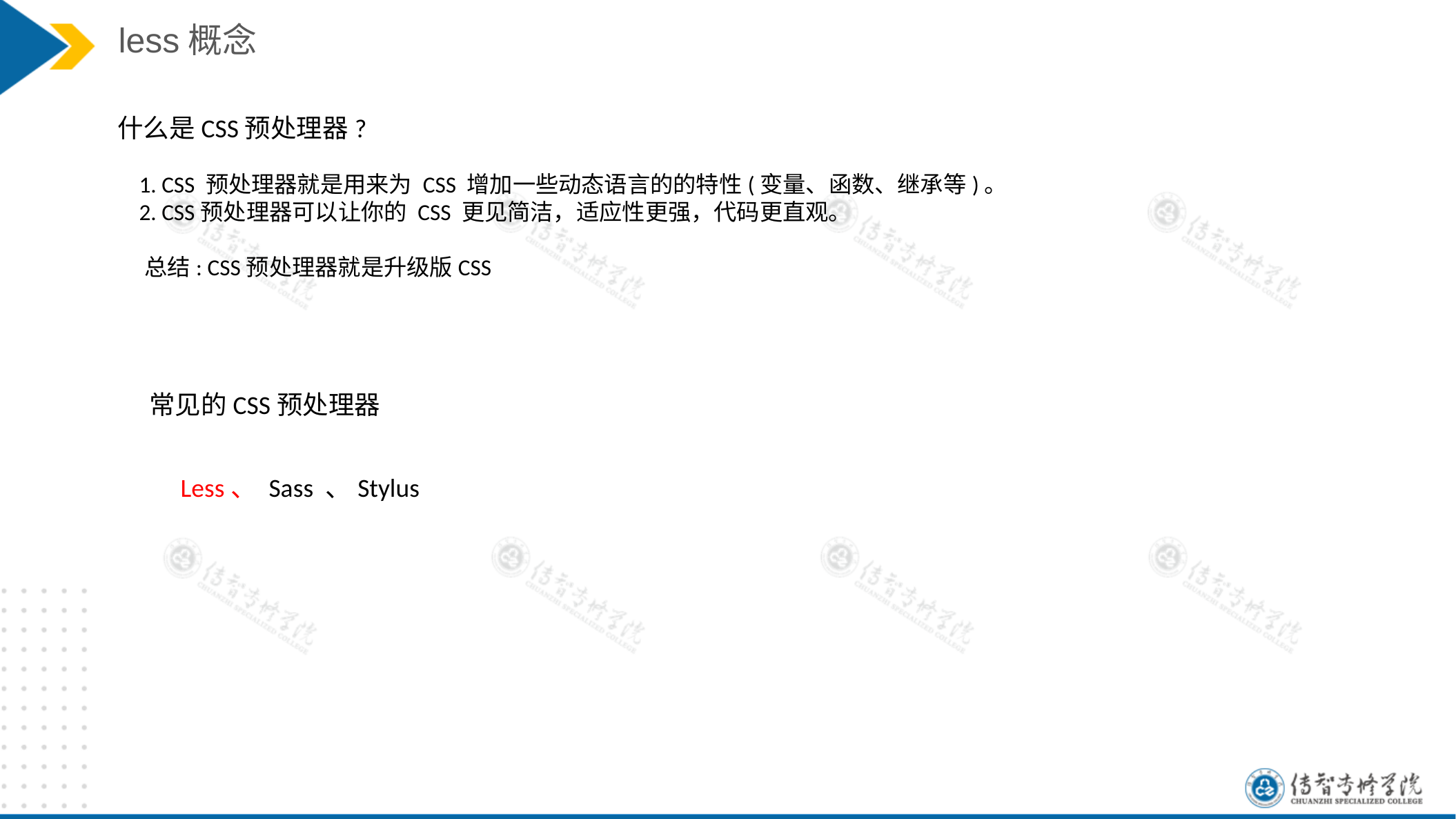

less概念

什么是CSS预处理器?
    1. CSS 预处理器就是用来为 CSS 增加一些动态语言的的特性(变量、函数、继承等)。
    2. CSS预处理器可以让你的 CSS 更见简洁，适应性更强，代码更直观。

    总结: CSS预处理器就是升级版CSS

   常见的CSS预处理器
   Less、 Sass 、Stylus